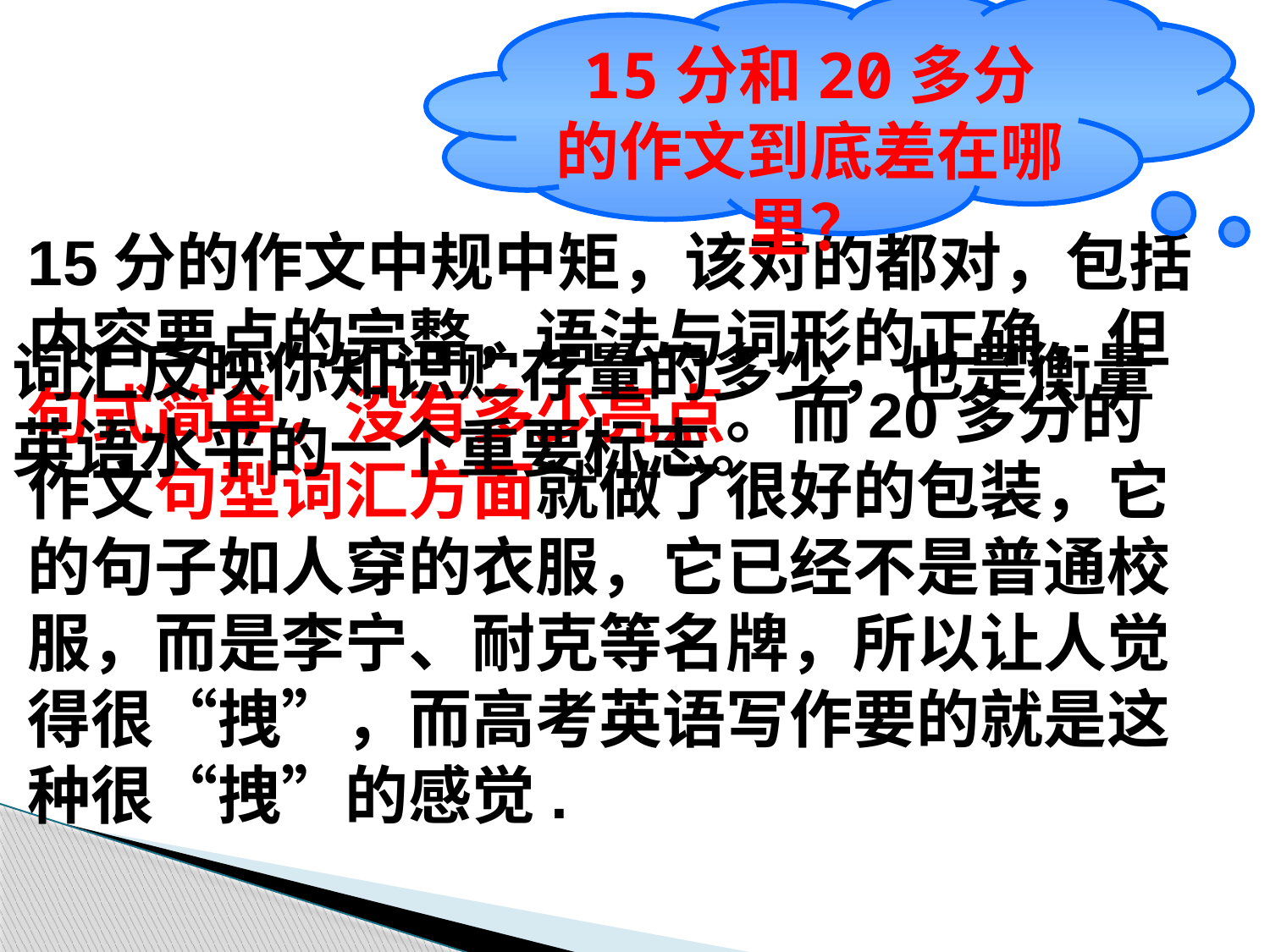

15分和20多分的作文到底差在哪里？
15分的作文中规中矩，该对的都对，包括内容要点的完整，语法与词形的正确，但句式简单，没有多少亮点。而20多分的作文句型词汇方面就做了很好的包装，它的句子如人穿的衣服，它已经不是普通校服，而是李宁、耐克等名牌，所以让人觉得很“拽”，而高考英语写作要的就是这种很“拽”的感觉.
词汇反映你知识贮存量的多少，也是衡量
英语水平的一个重要标志。